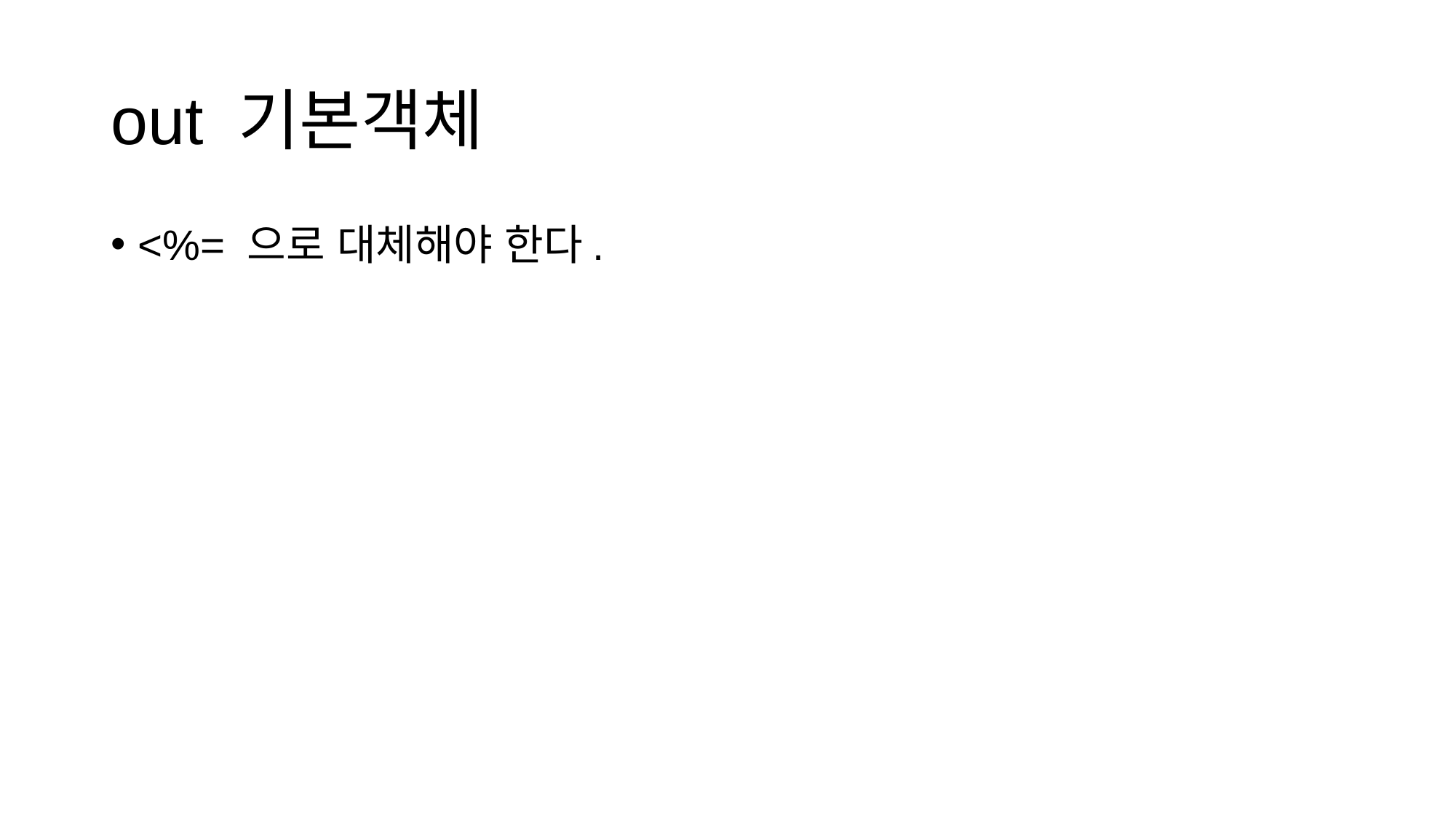

# out 기본객체
<%= 으로 대체해야 한다.